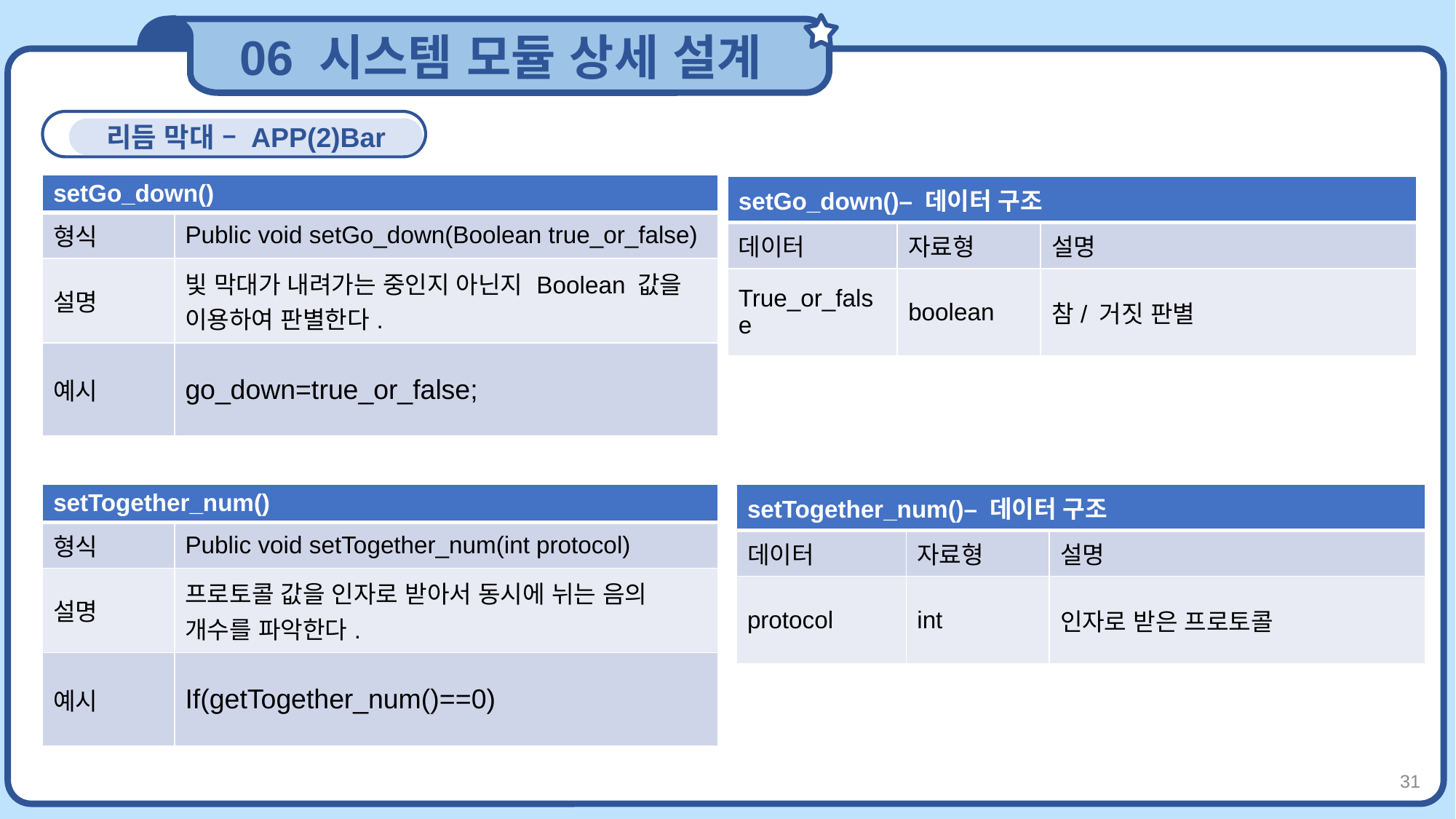

06 시스템 모듈 상세 설계

CONTENTS
리듬 막대 – APP(2)Bar
| setGo\_down() |  |
| --- | --- |
| 형식 | Public void setGo\_down(Boolean true\_or\_false) |
| 설명 | 빛 막대가 내려가는 중인지 아닌지 Boolean 값을 이용하여 판별한다. |
| 예시 | go\_down=true\_or\_false; |
| setGo\_down()– 데이터 구조 |  |  |
| --- | --- | --- |
| 데이터 | 자료형 | 설명 |
| True\_or\_false | boolean | 참/ 거짓 판별 |
| setTogether\_num() |  |
| --- | --- |
| 형식 | Public void setTogether\_num(int protocol) |
| 설명 | 프로토콜 값을 인자로 받아서 동시에 뉘는 음의 개수를 파악한다. |
| 예시 | If(getTogether\_num()==0) |
| setTogether\_num()– 데이터 구조 |  |  |
| --- | --- | --- |
| 데이터 | 자료형 | 설명 |
| protocol | int | 인자로 받은 프로토콜 |
31